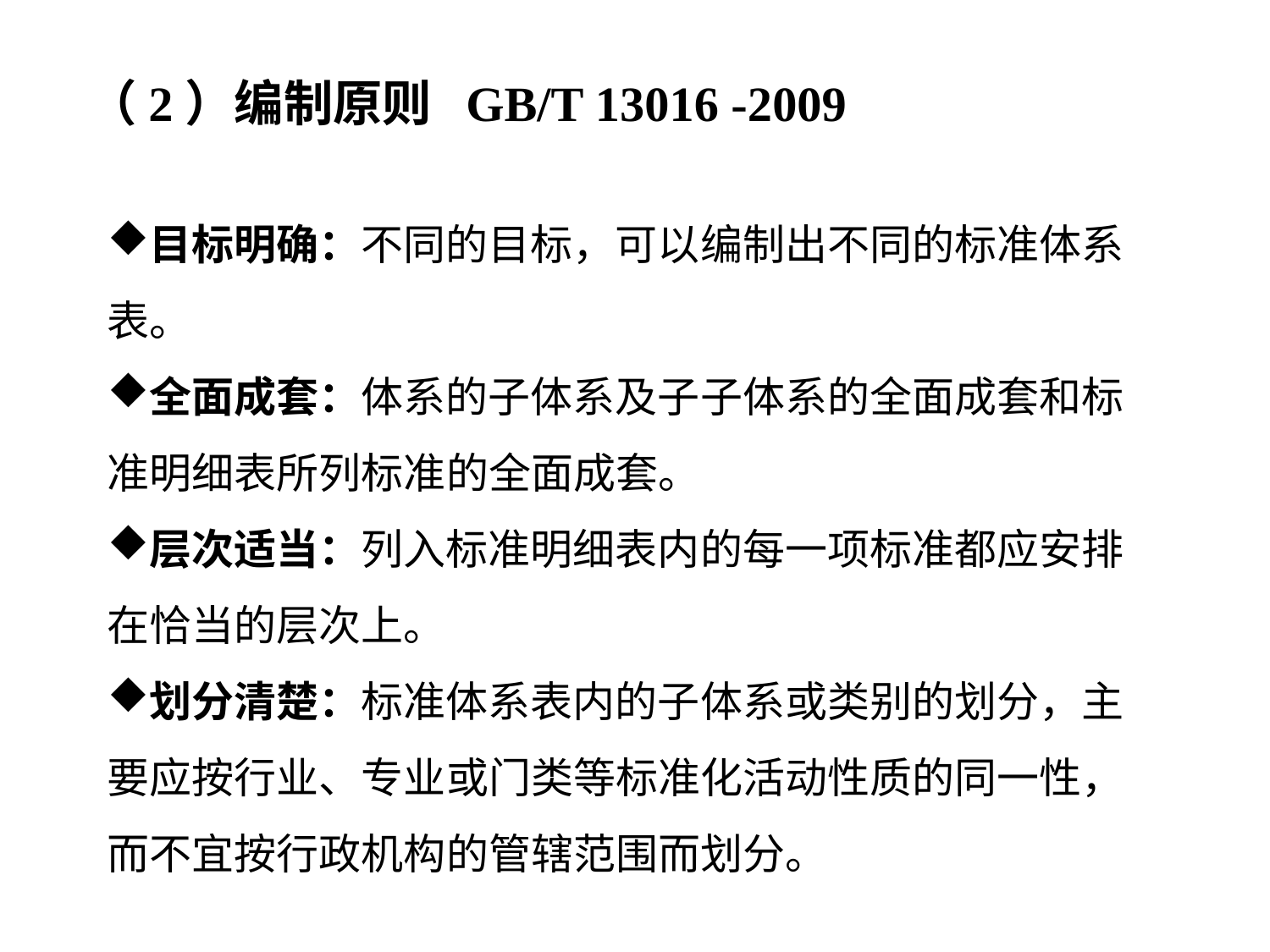

（2）编制原则  GB/T 13016 -2009
目标明确：不同的目标，可以编制出不同的标准体系表。
全面成套：体系的子体系及子子体系的全面成套和标准明细表所列标准的全面成套。
层次适当：列入标准明细表内的每一项标准都应安排在恰当的层次上。
划分清楚：标准体系表内的子体系或类别的划分，主要应按行业、专业或门类等标准化活动性质的同一性，而不宜按行政机构的管辖范围而划分。